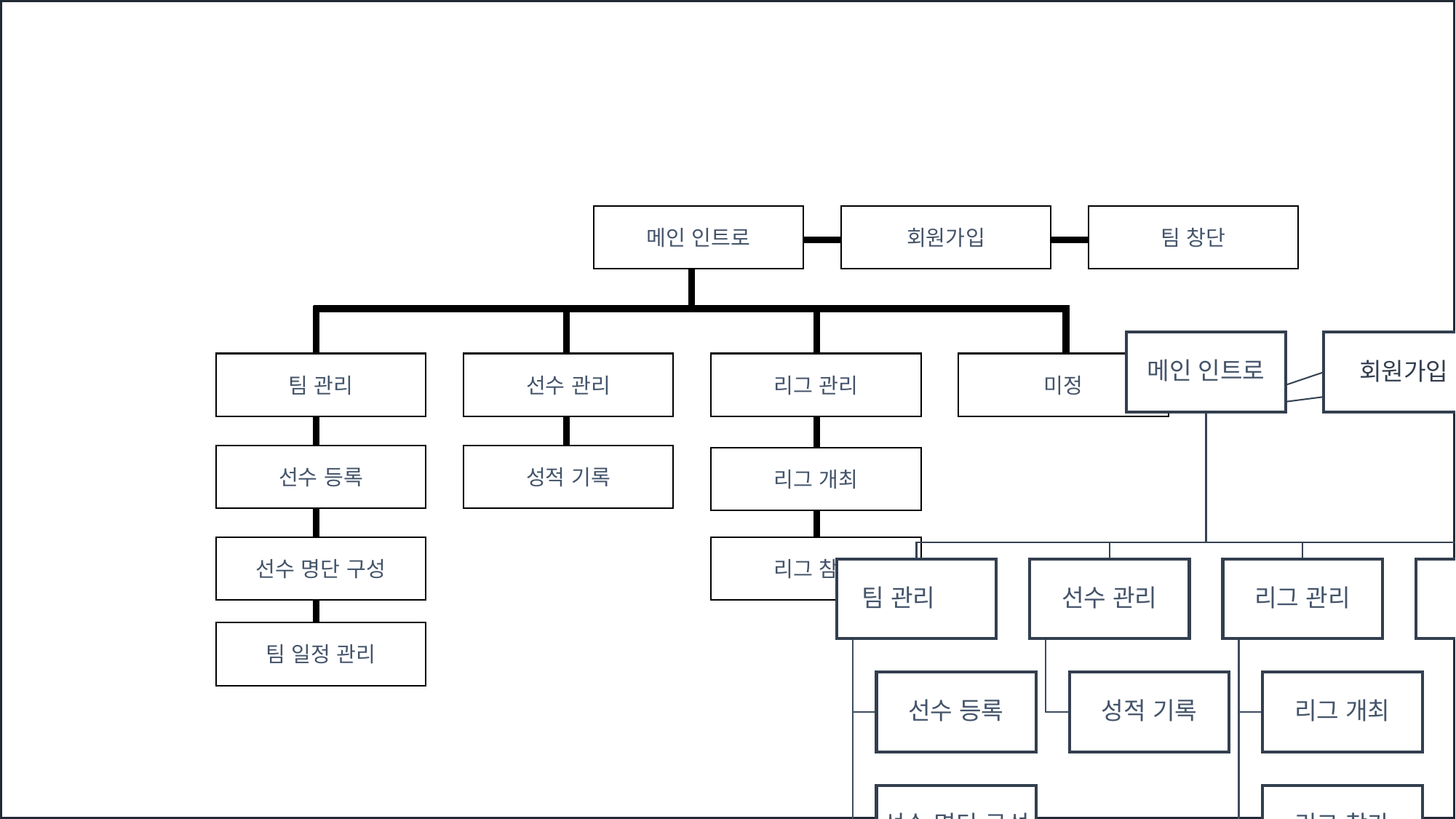

팀 창단
회원가입
메인 인트로

메인 인트로
팀 관리
선수 등록
선수 명단 구성
팀 일정 관리
선수 관리
성적 기록
리그 관리
리그 개최
리그 참가
미정
회원가입
팀 창단
리그 관리
미정
팀 관리
선수 관리
선수 등록
성적 기록
리그 개최
리그 참가
선수 명단 구성
팀 일정 관리